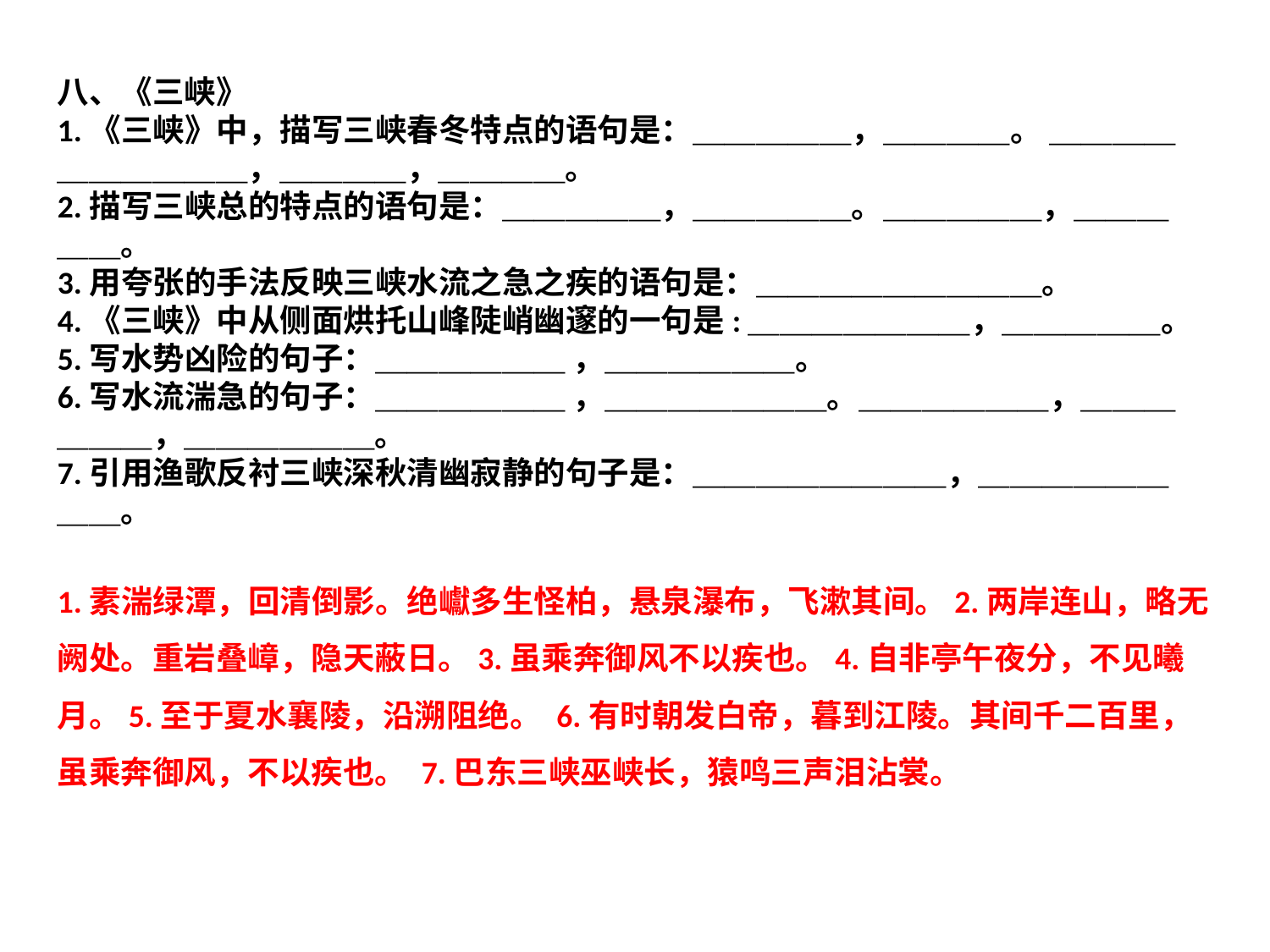

八、《三峡》
1.《三峡》中，描写三峡春冬特点的语句是：＿＿＿＿＿，＿＿＿＿。 ＿＿＿＿＿＿＿＿＿＿，＿＿＿＿，＿＿＿＿。
2.描写三峡总的特点的语句是：＿＿＿＿＿，＿＿＿＿＿。＿＿＿＿＿，＿＿＿＿＿。
3.用夸张的手法反映三峡水流之急之疾的语句是：＿＿＿＿＿＿＿＿＿。
4.《三峡》中从侧面烘托山峰陡峭幽邃的一句是:＿＿＿＿＿＿＿，＿＿＿＿＿。
5.写水势凶险的句子：＿＿＿＿＿＿ ，＿＿＿＿＿＿。
6.写水流湍急的句子：＿＿＿＿＿＿ ，＿＿＿＿＿＿＿。＿＿＿＿＿＿，＿＿＿＿＿＿，＿＿＿＿＿＿。
7.引用渔歌反衬三峡深秋清幽寂静的句子是：＿＿＿＿＿＿＿＿，＿＿＿＿＿＿＿＿。

1.素湍绿潭，回清倒影。绝巘多生怪柏，悬泉瀑布，飞漱其间。2.两岸连山，略无阙处。重岩叠嶂，隐天蔽日。3.虽乘奔御风不以疾也。4.自非亭午夜分，不见曦月。5.至于夏水襄陵，沿溯阻绝。 6.有时朝发白帝，暮到江陵。其间千二百里，虽乘奔御风，不以疾也。 7.巴东三峡巫峡长，猿鸣三声泪沾裳。